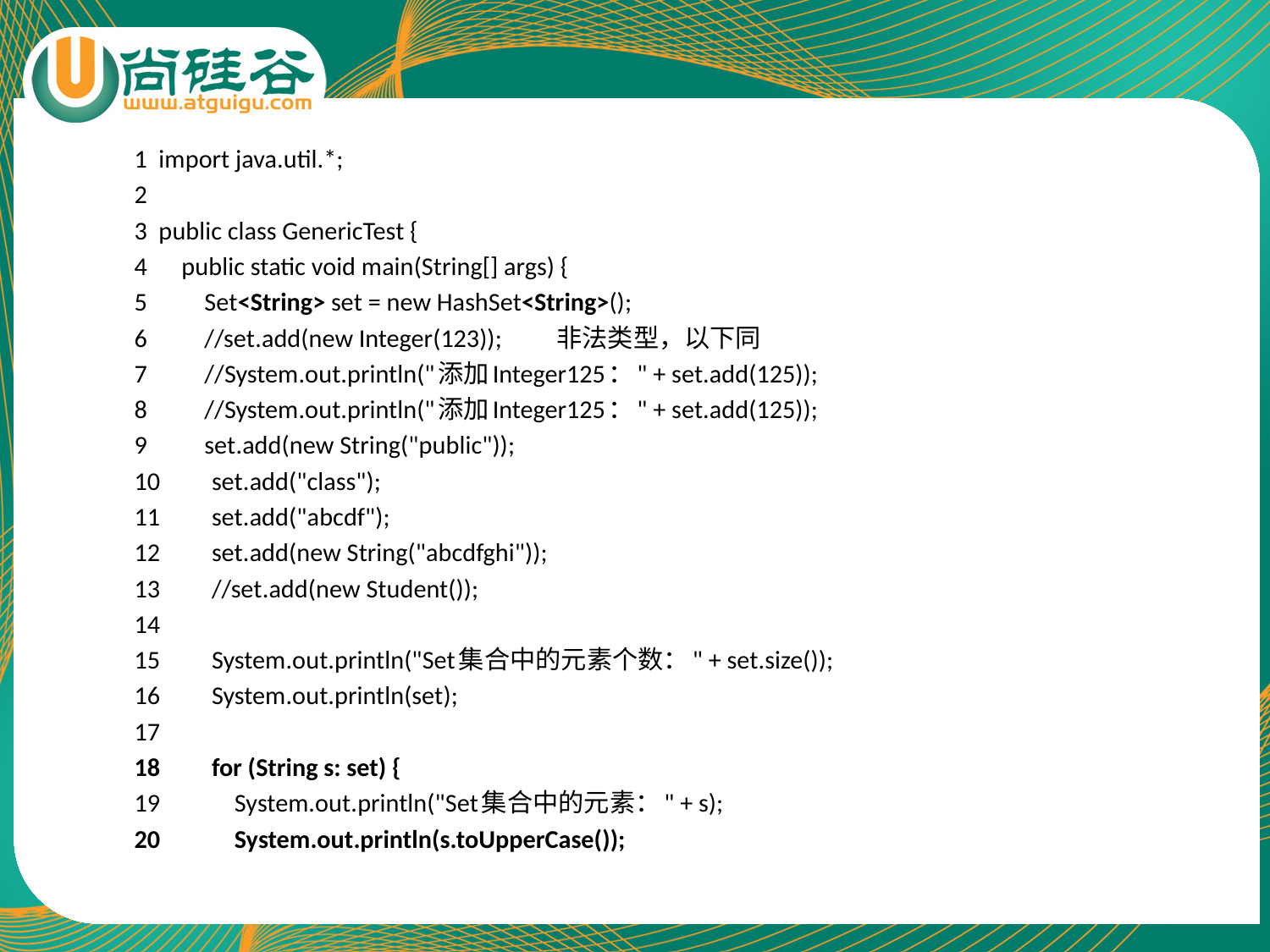

1  import java.util.*;
2
3  public class GenericTest {
4      public static void main(String[] args) {
5          Set<String> set = new HashSet<String>();
6          //set.add(new Integer(123));         非法类型，以下同
7          //System.out.println("添加Integer125：" + set.add(125));
8          //System.out.println("添加Integer125：" + set.add(125));
9          set.add(new String("public"));
10         set.add("class");
11         set.add("abcdf");
12         set.add(new String("abcdfghi"));
13         //set.add(new Student());
14
15         System.out.println("Set集合中的元素个数：" + set.size());
16         System.out.println(set);
17
18         for (String s: set) {
19             System.out.println("Set集合中的元素：" + s);
20             System.out.println(s.toUpperCase());